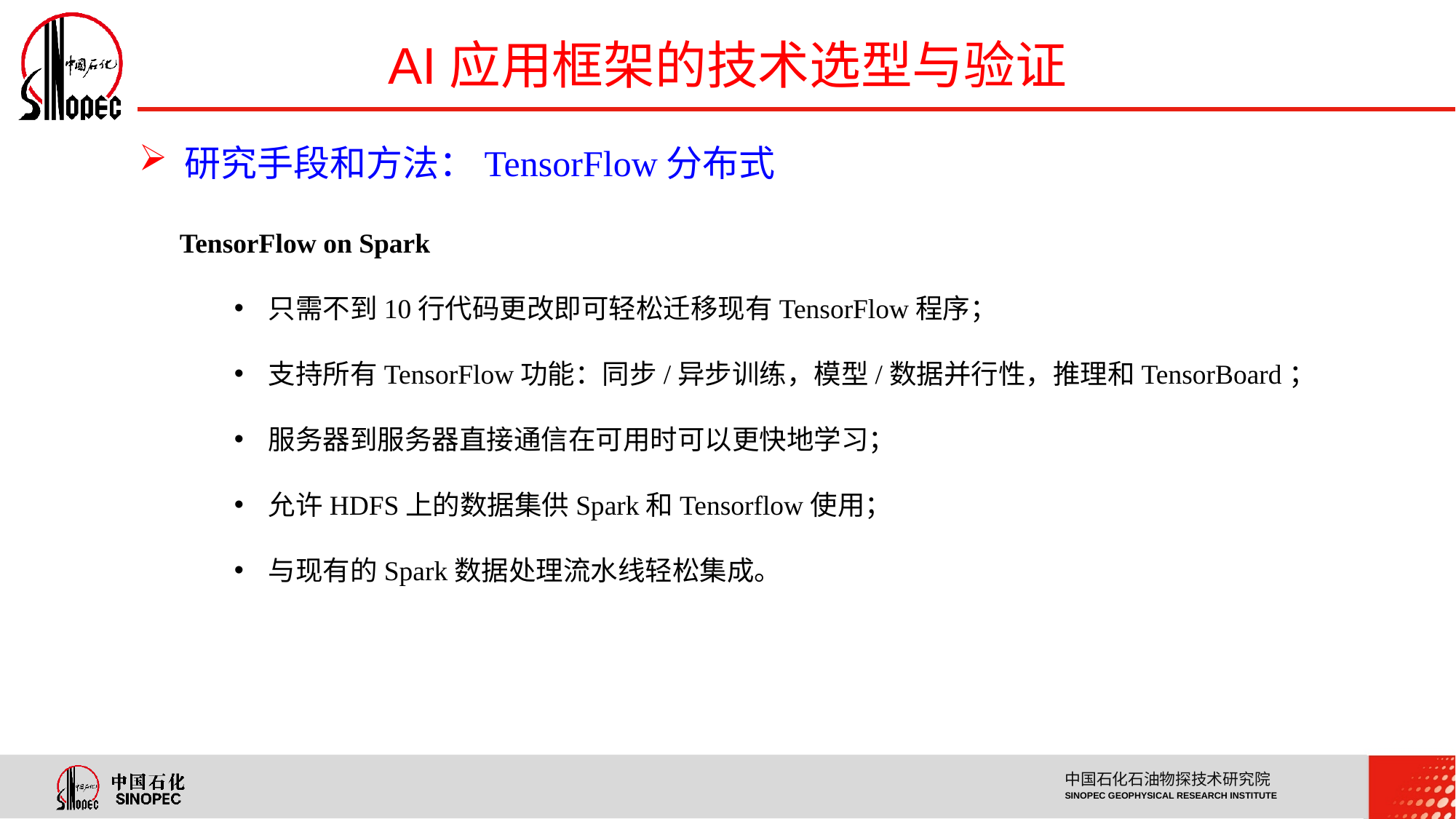

AI应用框架的技术选型与验证

 研究手段和方法：TensorFlow分布式

TensorFlow on Spark

只需不到10行代码更改即可轻松迁移现有TensorFlow程序；

支持所有TensorFlow功能：同步/异步训练，模型/数据并行性，推理和TensorBoard；

服务器到服务器直接通信在可用时可以更快地学习；

允许HDFS上的数据集供Spark和Tensorflow使用；

与现有的Spark数据处理流水线轻松集成。